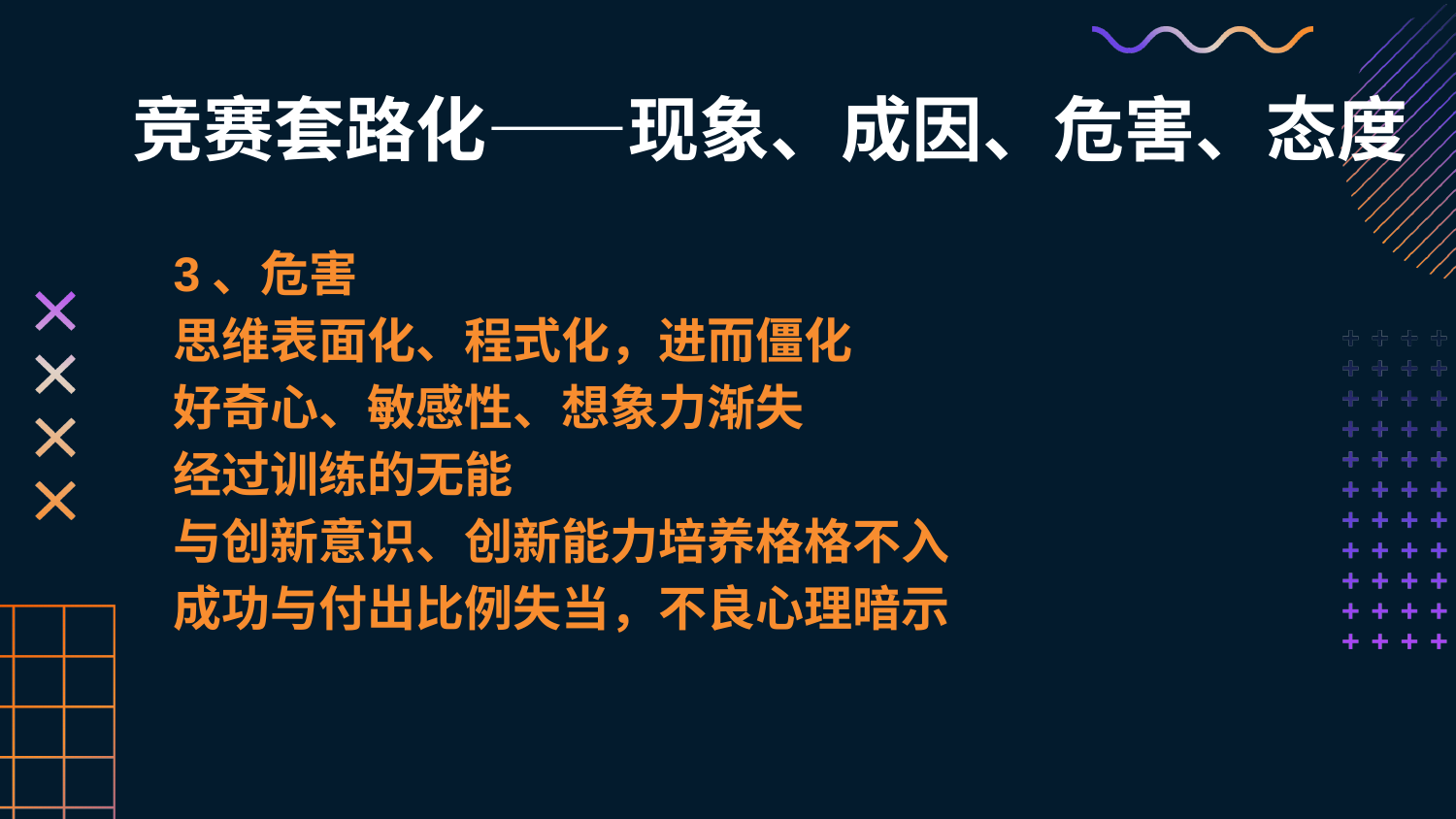

# 竞赛套路化——现象、成因、危害、态度
3、危害
思维表面化、程式化，进而僵化
好奇心、敏感性、想象力渐失
经过训练的无能
与创新意识、创新能力培养格格不入
成功与付出比例失当，不良心理暗示